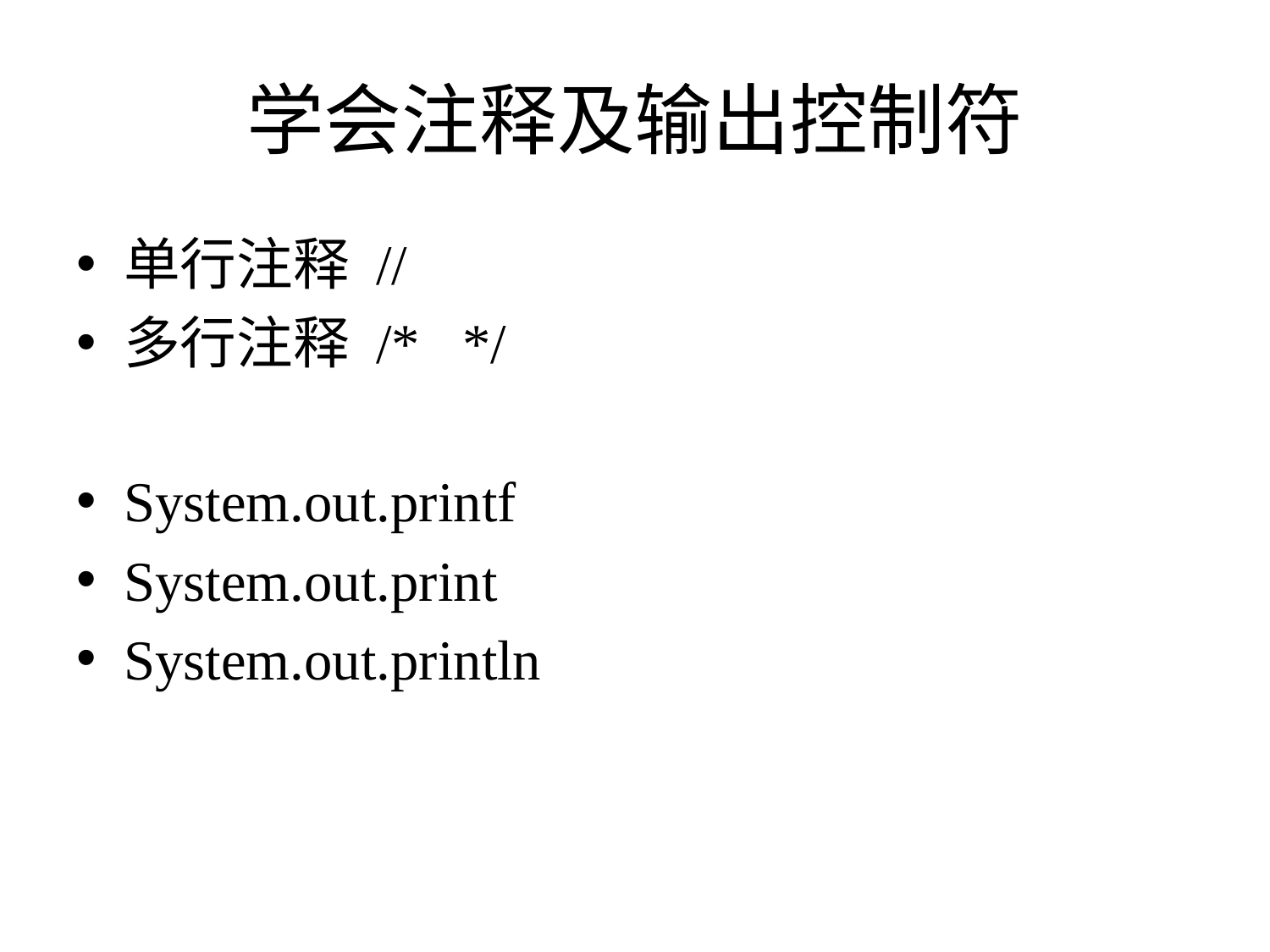

# 学会注释及输出控制符
单行注释 //
多行注释 /*   */

System.out.printf
System.out.print
System.out.println